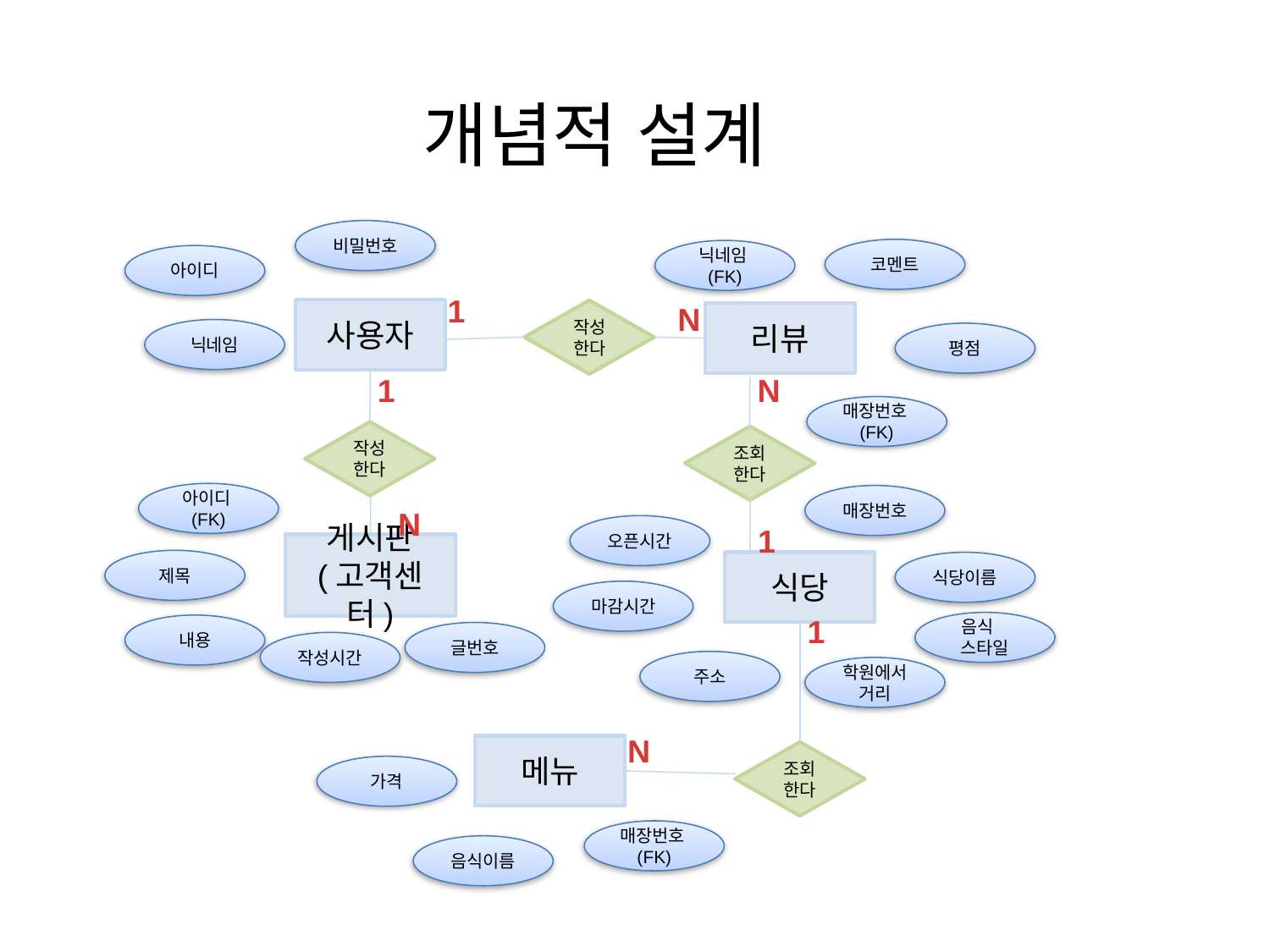

# 개념적 설계
비밀번호
코멘트
닉네임(FK)
아이디
1
N
사용자
작성한다
리뷰
닉네임
평점
1
N
매장번호(FK)
작성한다
조회한다
아이디(FK)
매장번호
N
1
오픈시간
게시판
(고객센터)
제목
식당
식당이름
마감시간
1
음식    스타일
내용
글번호
작성시간
주소
학원에서 거리
N
메뉴
조회한다
가격
매장번호(FK)
음식이름